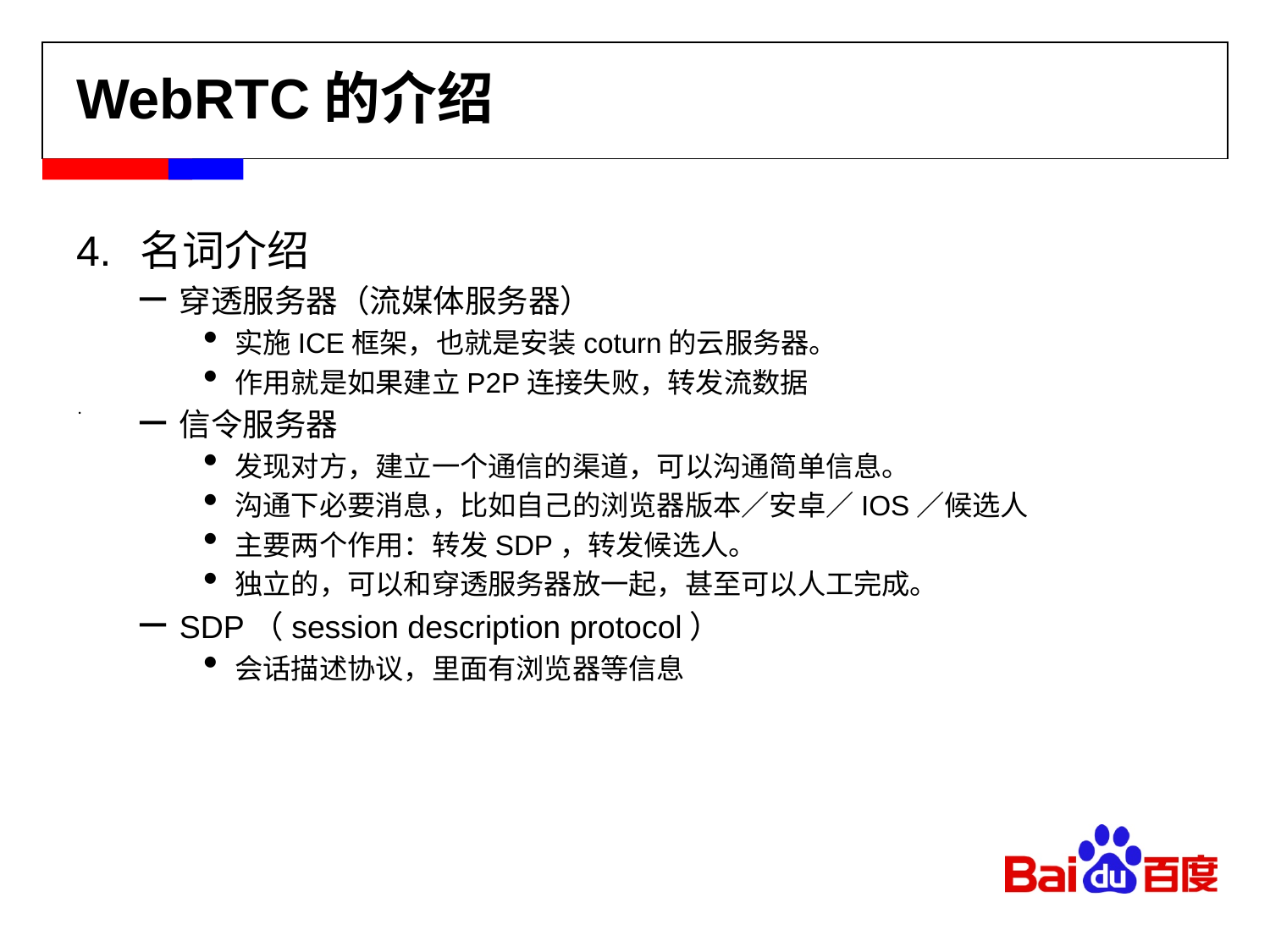

# WebRTC的介绍
名词介绍
穿透服务器（流媒体服务器）
实施ICE框架，也就是安装coturn的云服务器。
作用就是如果建立P2P连接失败，转发流数据
信令服务器
发现对方，建立一个通信的渠道，可以沟通简单信息。
沟通下必要消息，比如自己的浏览器版本／安卓／IOS／候选人
主要两个作用：转发SDP，转发候选人。
独立的，可以和穿透服务器放一起，甚至可以人工完成。
SDP（session description protocol）
会话描述协议，里面有浏览器等信息
.